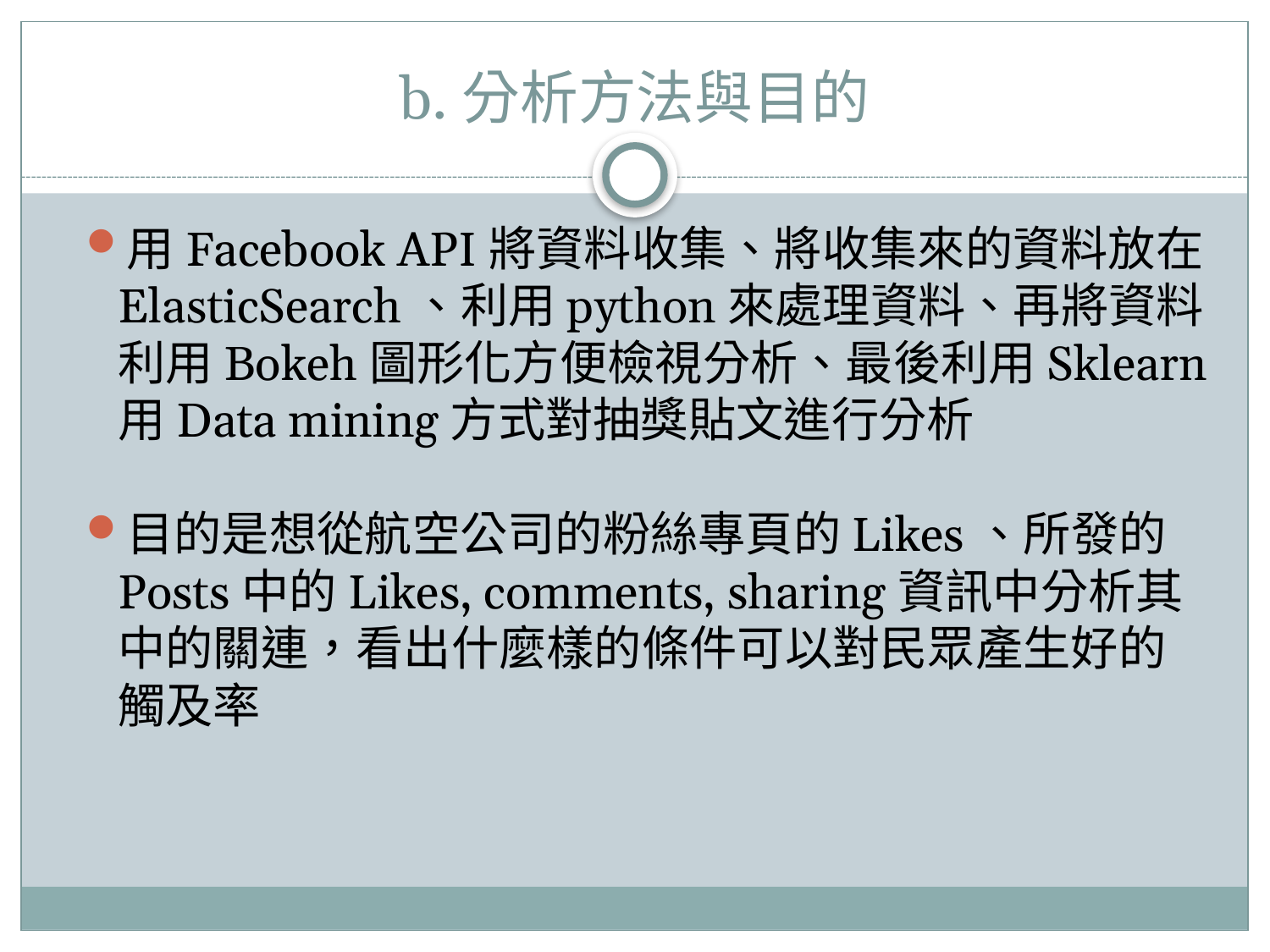

# b.分析方法與目的
用Facebook API將資料收集、將收集來的資料放在ElasticSearch、利用python來處理資料、再將資料利用Bokeh圖形化方便檢視分析、最後利用Sklearn用Data mining方式對抽獎貼文進行分析

目的是想從航空公司的粉絲專頁的Likes、所發的Posts中的Likes, comments, sharing資訊中分析其中的關連，看出什麼樣的條件可以對民眾產生好的觸及率